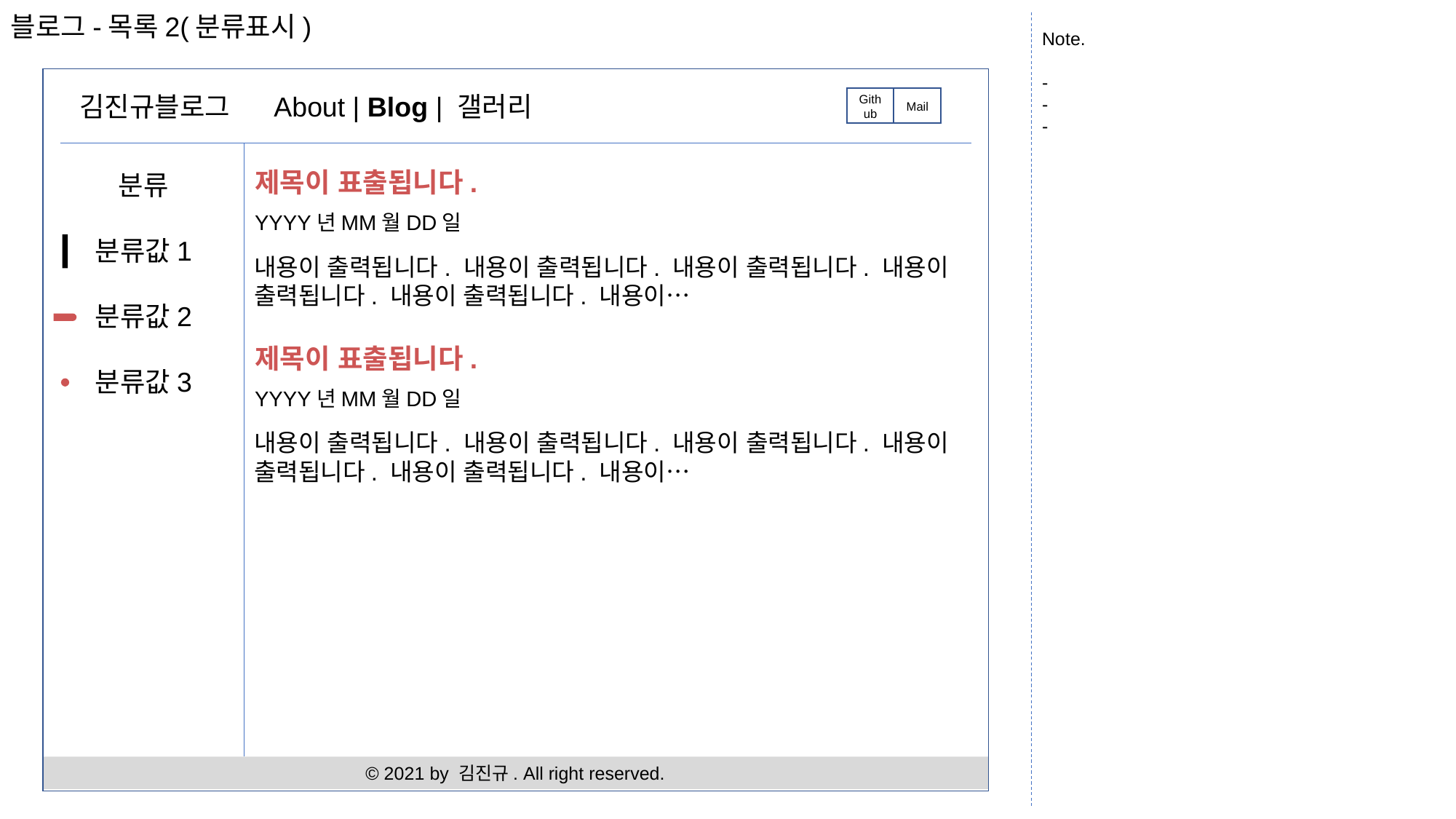

Note.

-
-
-

블로그-목록2(분류표시)

김진규블로그
About | Blog | 갤러리
Github
Mail

분류

분류값1

분류값2

분류값3
제목이 표출됩니다.
YYYY년MM월DD일

내용이 출력됩니다. 내용이 출력됩니다. 내용이 출력됩니다. 내용이 출력됩니다. 내용이 출력됩니다. 내용이…

제목이 표출됩니다.

YYYY년MM월DD일
내용이 출력됩니다. 내용이 출력됩니다. 내용이 출력됩니다. 내용이 출력됩니다. 내용이 출력됩니다. 내용이…
© 2021 by 김진규. All right reserved.